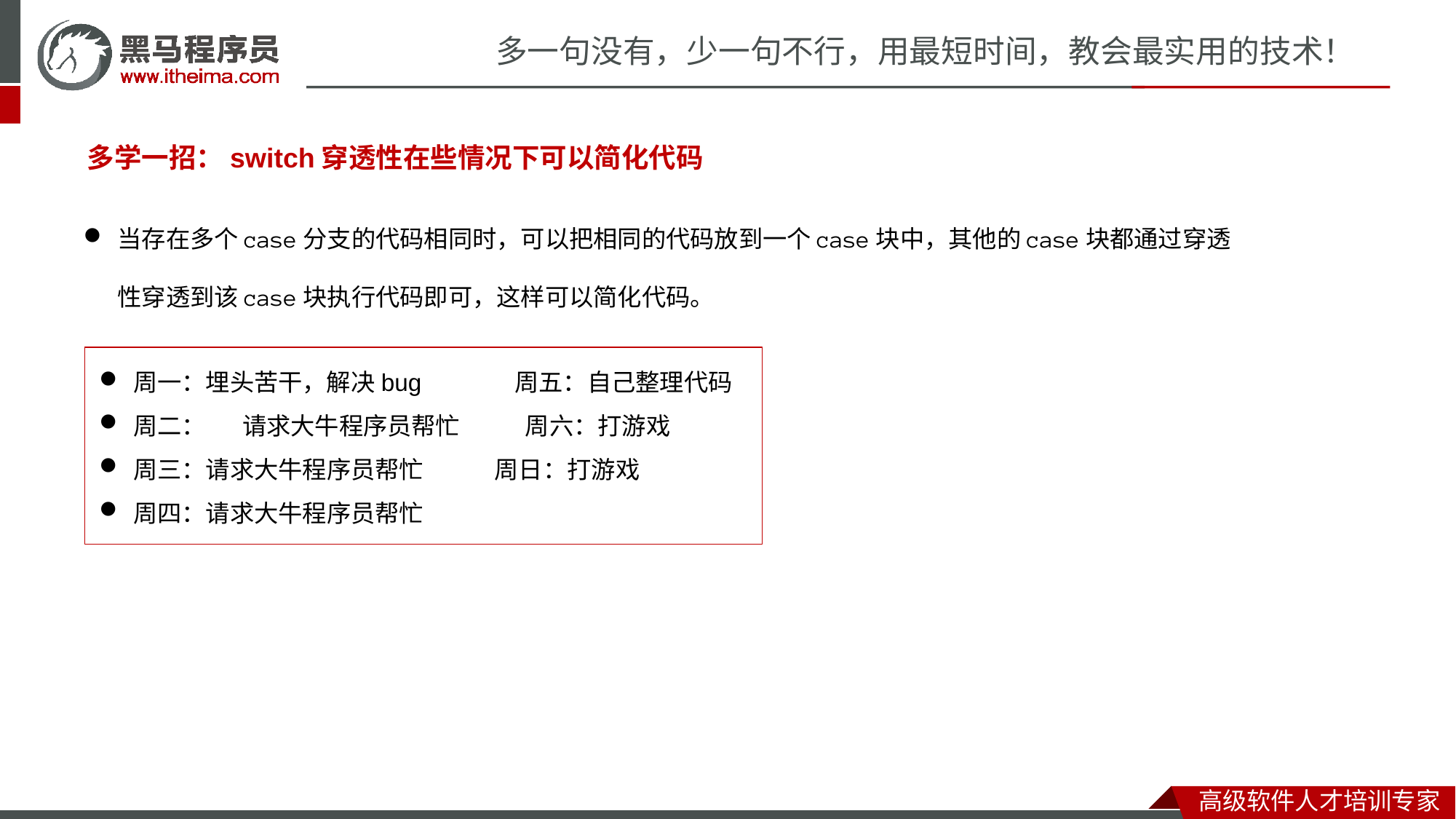

多学一招：switch穿透性在些情况下可以简化代码

当存在多个case分支的代码相同时，可以把相同的代码放到一个case块中，其他的case块都通过穿透性穿透到该case块执行代码即可，这样可以简化代码。

周一：埋头苦干，解决bug             周五：自己整理代码
周二：	请求大牛程序员帮忙            周六：打游戏
周三：请求大牛程序员帮忙             周日：打游戏
周四：请求大牛程序员帮忙